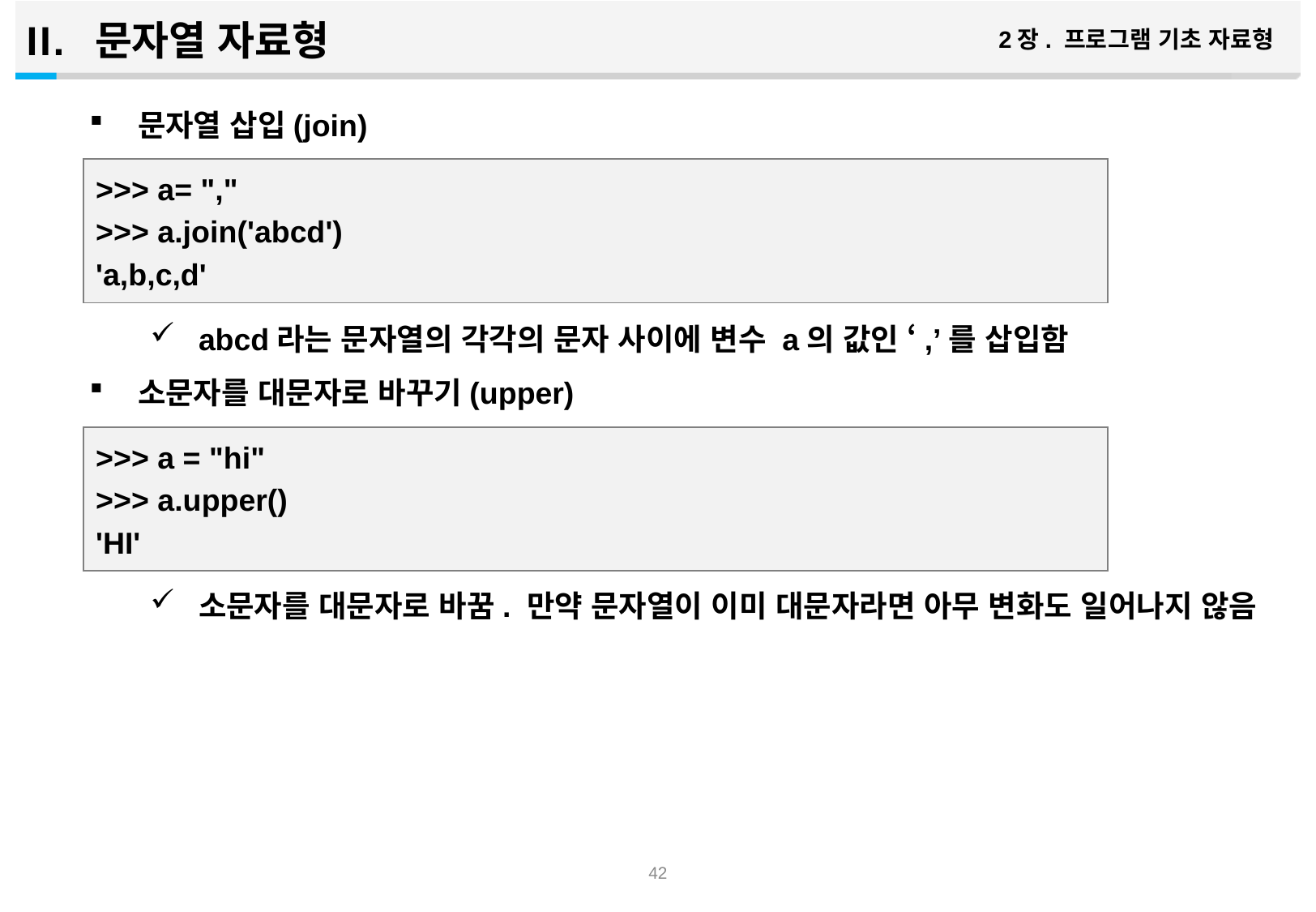

문자열 자료형
2장. 프로그램 기초 자료형
문자열 삽입(join)

abcd라는 문자열의 각각의 문자 사이에 변수 a의 값인 ‘,’를 삽입함
소문자를 대문자로 바꾸기(upper)

소문자를 대문자로 바꿈. 만약 문자열이 이미 대문자라면 아무 변화도 일어나지 않음
>>> a= ","
>>> a.join('abcd')
'a,b,c,d'
>>> a = "hi"
>>> a.upper()
'HI'
42